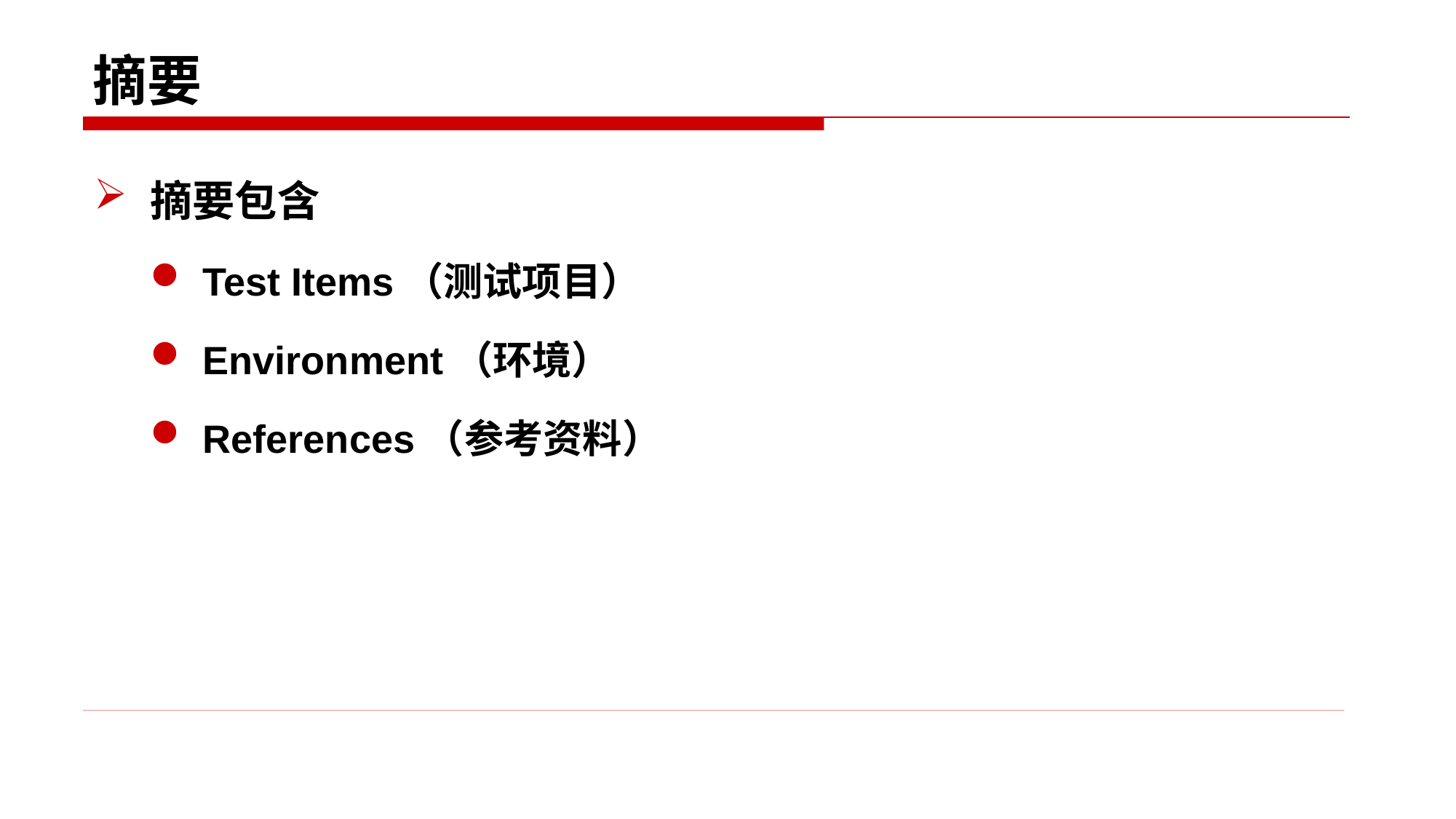

# 摘要
摘要包含
Test Items（测试项目）
Environment（环境）
References（参考资料）